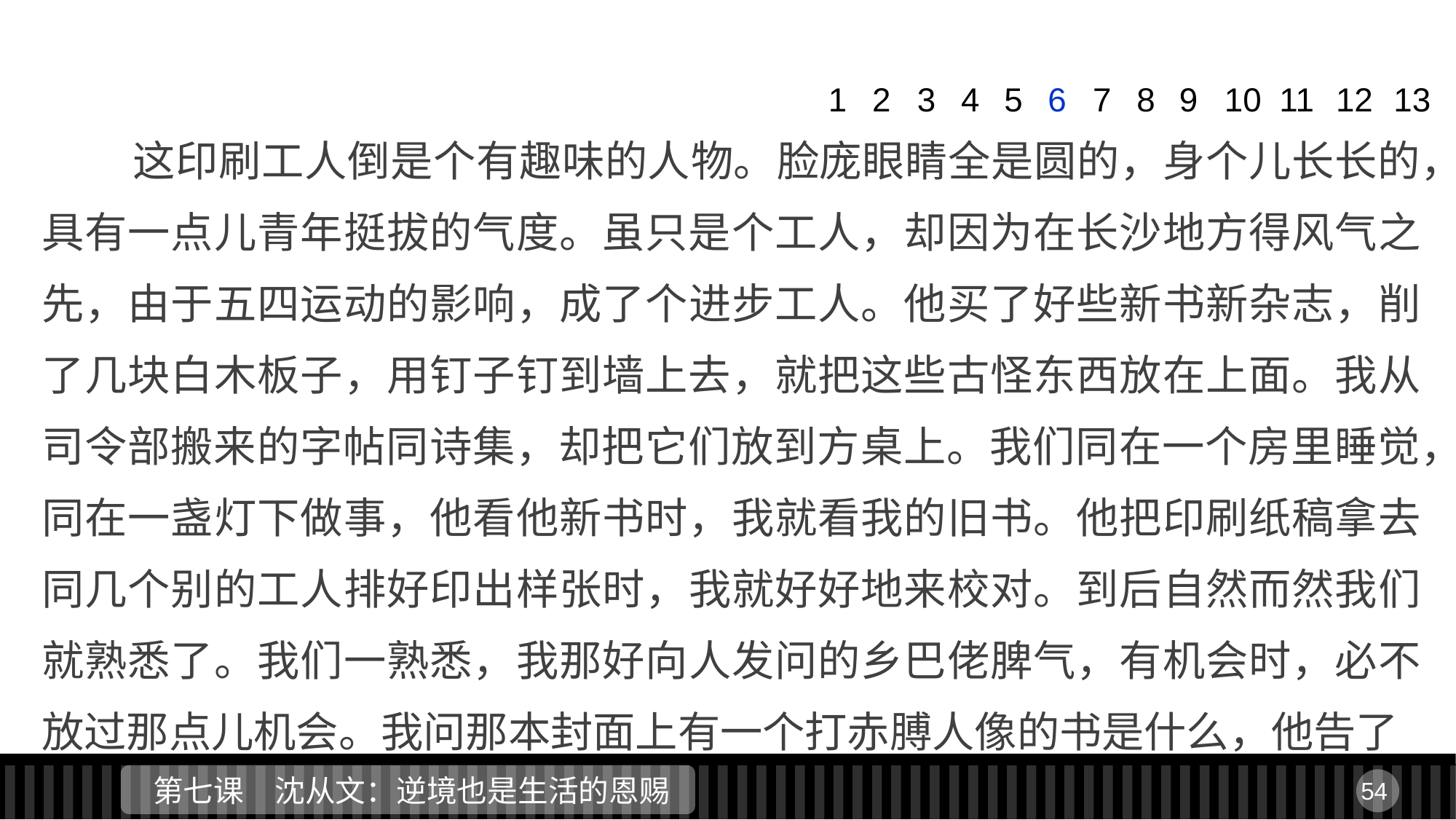

1
2
3
4
5
6
7
8
9
11
12
13
10
        这印刷工人倒是个有趣味的人物。脸庞眼睛全是圆的，身个儿长长的，具有一点儿青年挺拔的气度。虽只是个工人，却因为在长沙地方得风气之先，由于五四运动的影响，成了个进步工人。他买了好些新书新杂志，削了几块白木板子，用钉子钉到墙上去，就把这些古怪东西放在上面。我从司令部搬来的字帖同诗集，却把它们放到方桌上。我们同在一个房里睡觉，同在一盏灯下做事，他看他新书时，我就看我的旧书。他把印刷纸稿拿去同几个别的工人排好印出样张时，我就好好地来校对。到后自然而然我们就熟悉了。我们一熟悉，我那好向人发问的乡巴佬脾气，有机会时，必不放过那点儿机会。我问那本封面上有一个打赤膊人像的书是什么，他告了